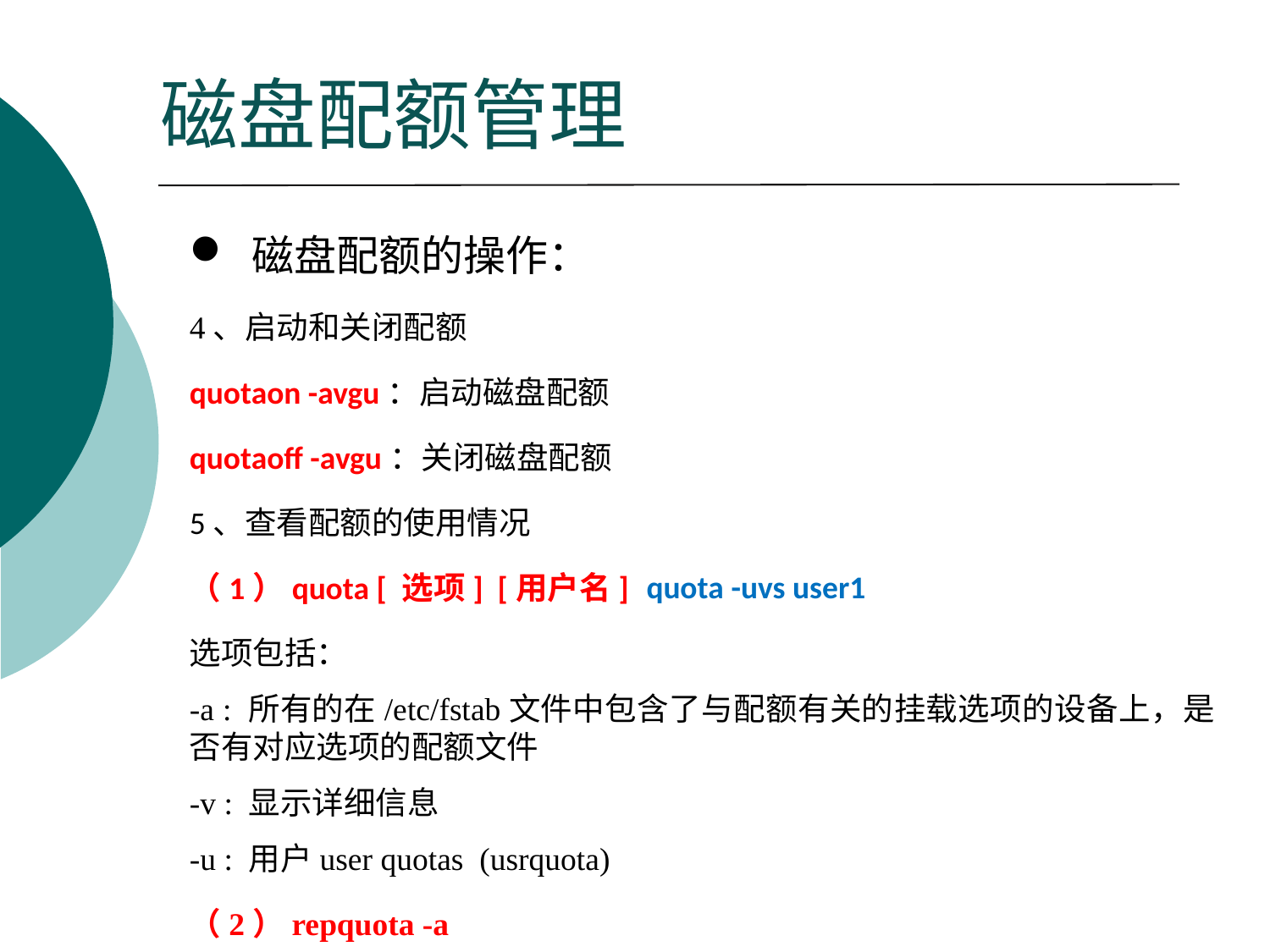

# 磁盘配额管理
 磁盘配额的操作：
4、启动和关闭配额
quotaon -avgu：启动磁盘配额
quotaoff -avgu：关闭磁盘配额
5、查看配额的使用情况
（1）quota [ 选项]  [用户名]
选项包括：
-a : 所有的在/etc/fstab文件中包含了与配额有关的挂载选项的设备上，是否有对应选项的配额文件
-v : 显示详细信息
-u : 用户user quotas  (usrquota)
（2）repquota -a

quota -uvs user1